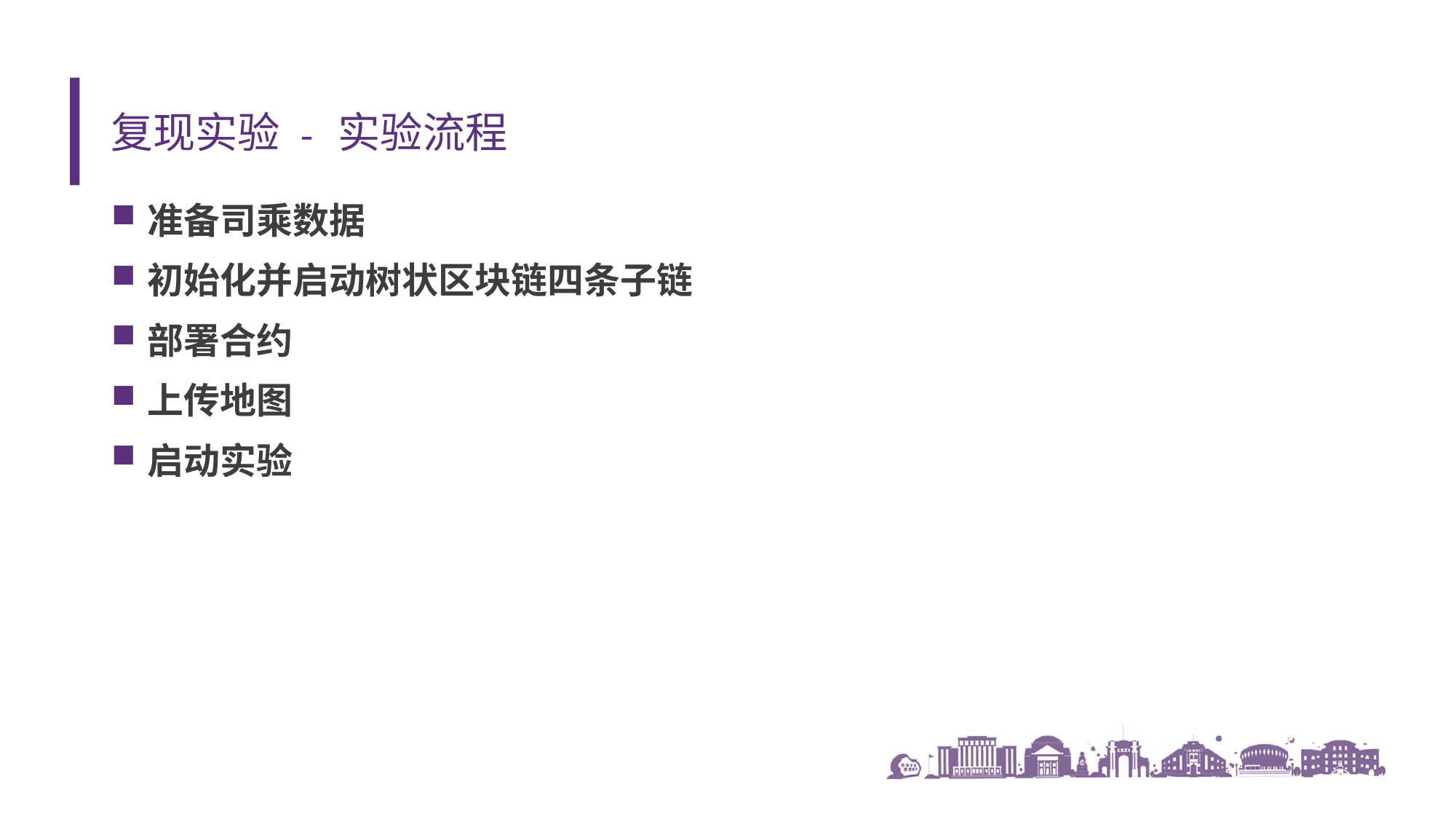

# 复现实验 - 实验流程
准备司乘数据
初始化并启动树状区块链四条子链
部署合约
上传地图
启动实验